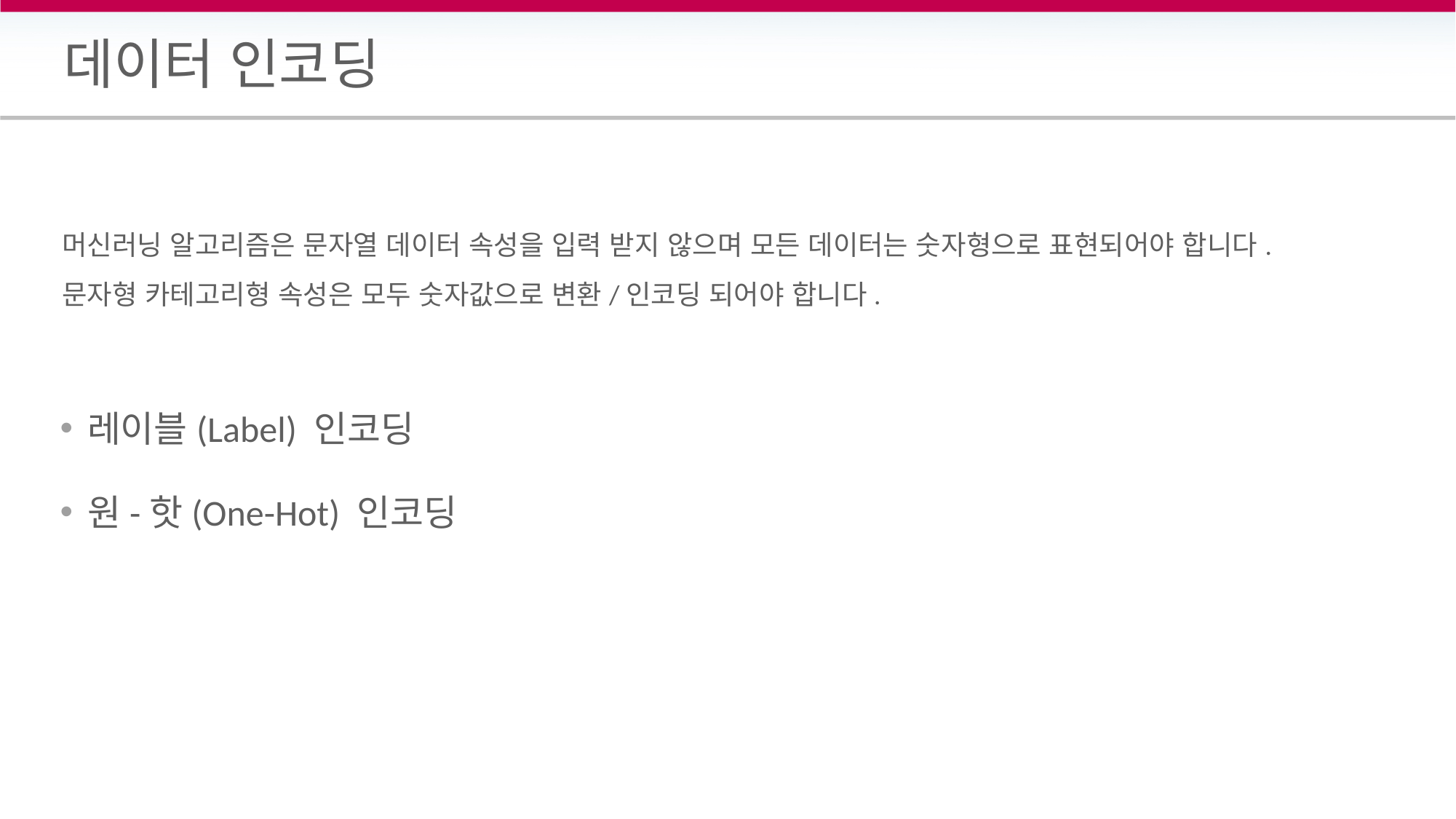

# 데이터 인코딩
머신러닝 알고리즘은 문자열 데이터 속성을 입력 받지 않으며 모든 데이터는 숫자형으로 표현되어야 합니다.
문자형 카테고리형 속성은 모두 숫자값으로 변환/인코딩 되어야 합니다.
레이블(Label) 인코딩
원-핫(One-Hot) 인코딩